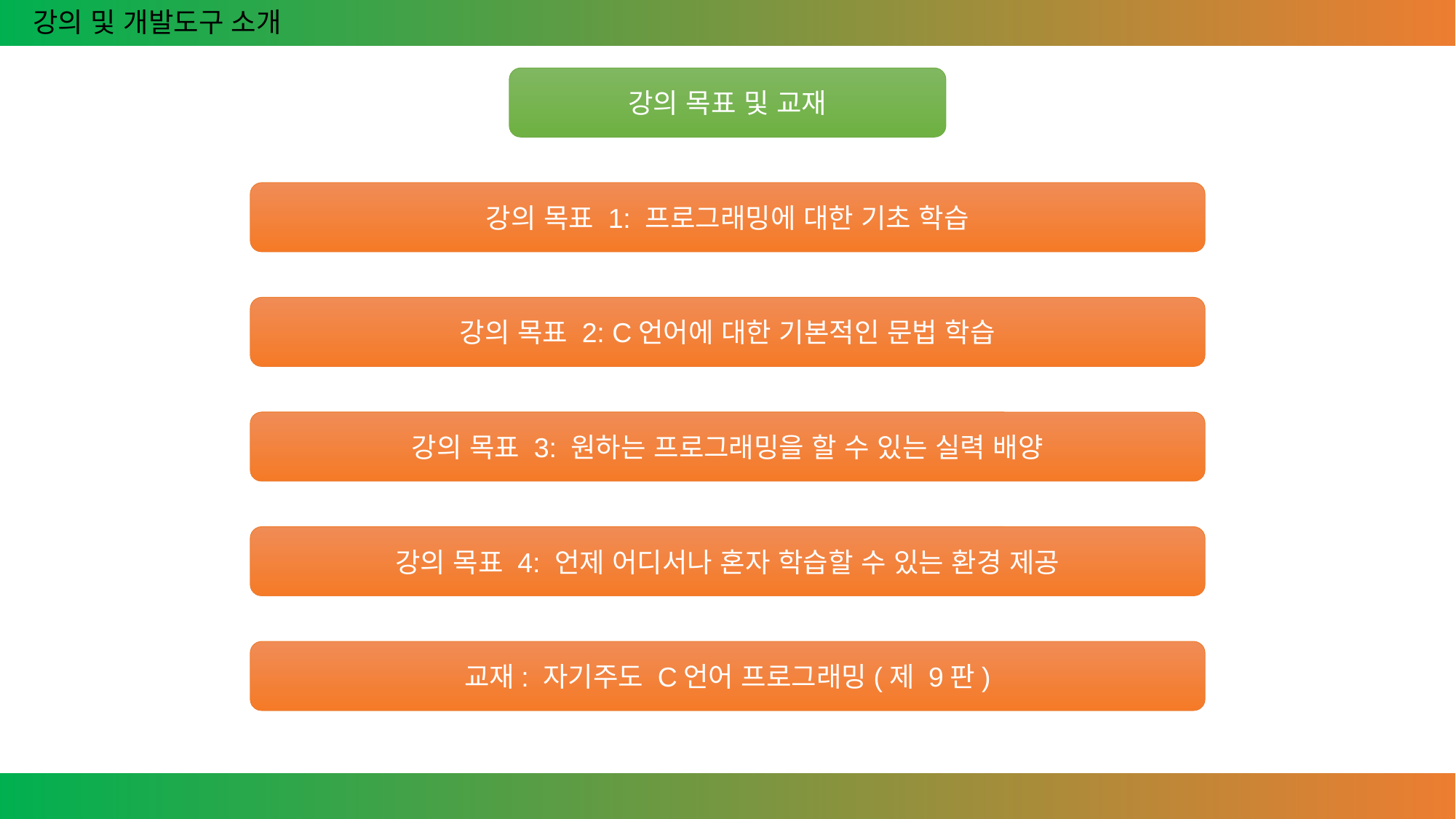

강의 및 개발도구 소개
강의 목표 및 교재
강의 목표 1: 프로그래밍에 대한 기초 학습
강의 목표 2: C언어에 대한 기본적인 문법 학습
강의 목표 3: 원하는 프로그래밍을 할 수 있는 실력 배양
강의 목표 4: 언제 어디서나 혼자 학습할 수 있는 환경 제공
교재: 자기주도 C언어 프로그래밍(제 9판)